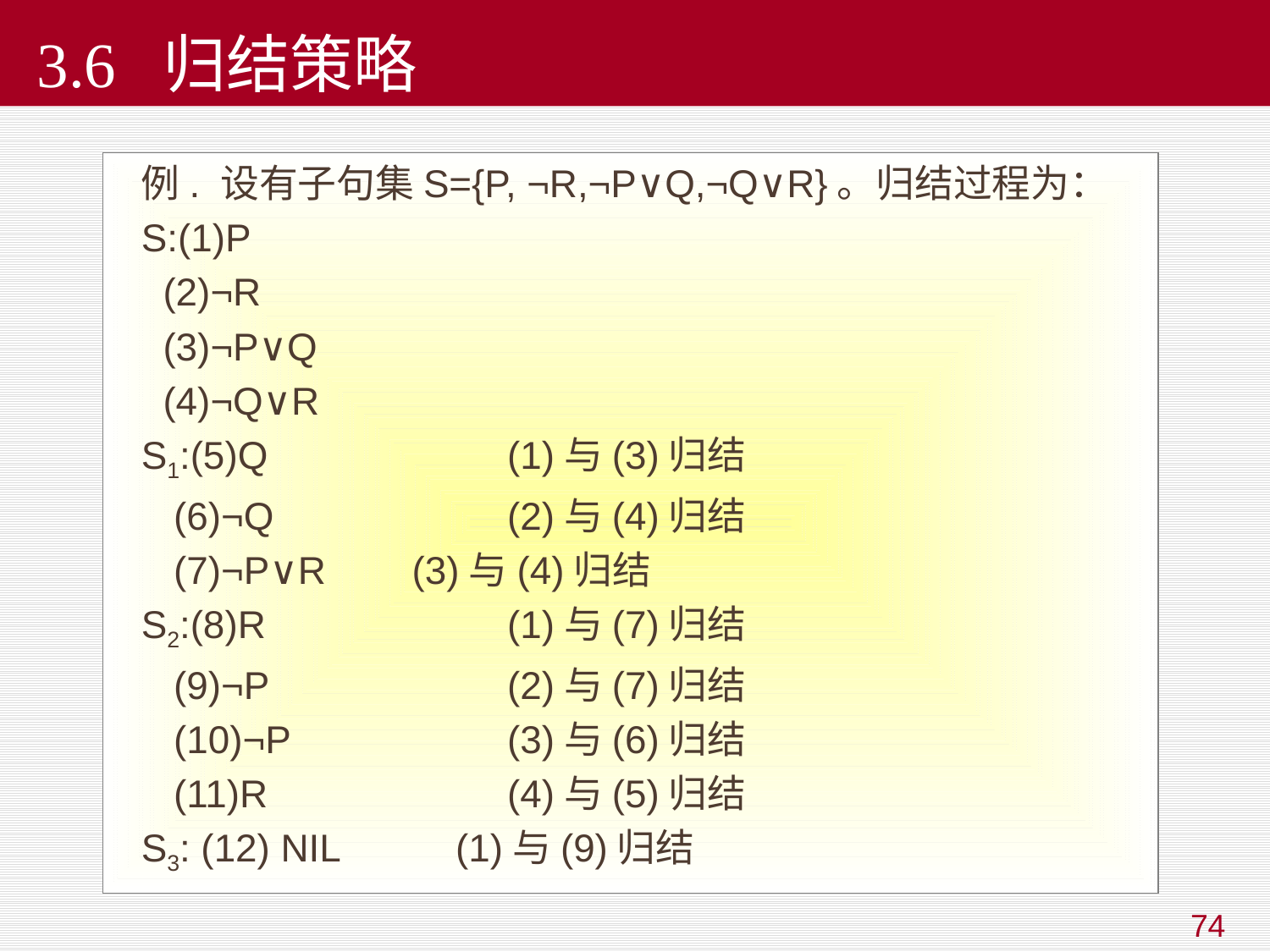

3.6  归结策略
例. 设有子句集S={P, ¬R,¬P∨Q,¬Q∨R}。归结过程为：
S:(1)P
  (2)¬R
  (3)¬P∨Q
  (4)¬Q∨R
S1:(5)Q		 (1)与(3)归结
   (6)¬Q		 (2)与(4)归结
   (7)¬P∨R        (3)与(4)归结
S2:(8)R		 (1)与(7)归结
   (9)¬P		 (2)与(7)归结
   (10)¬P		 (3)与(6)归结
   (11)R		 (4)与(5)归结
S3: (12) NIL	        (1)与(9)归结

74